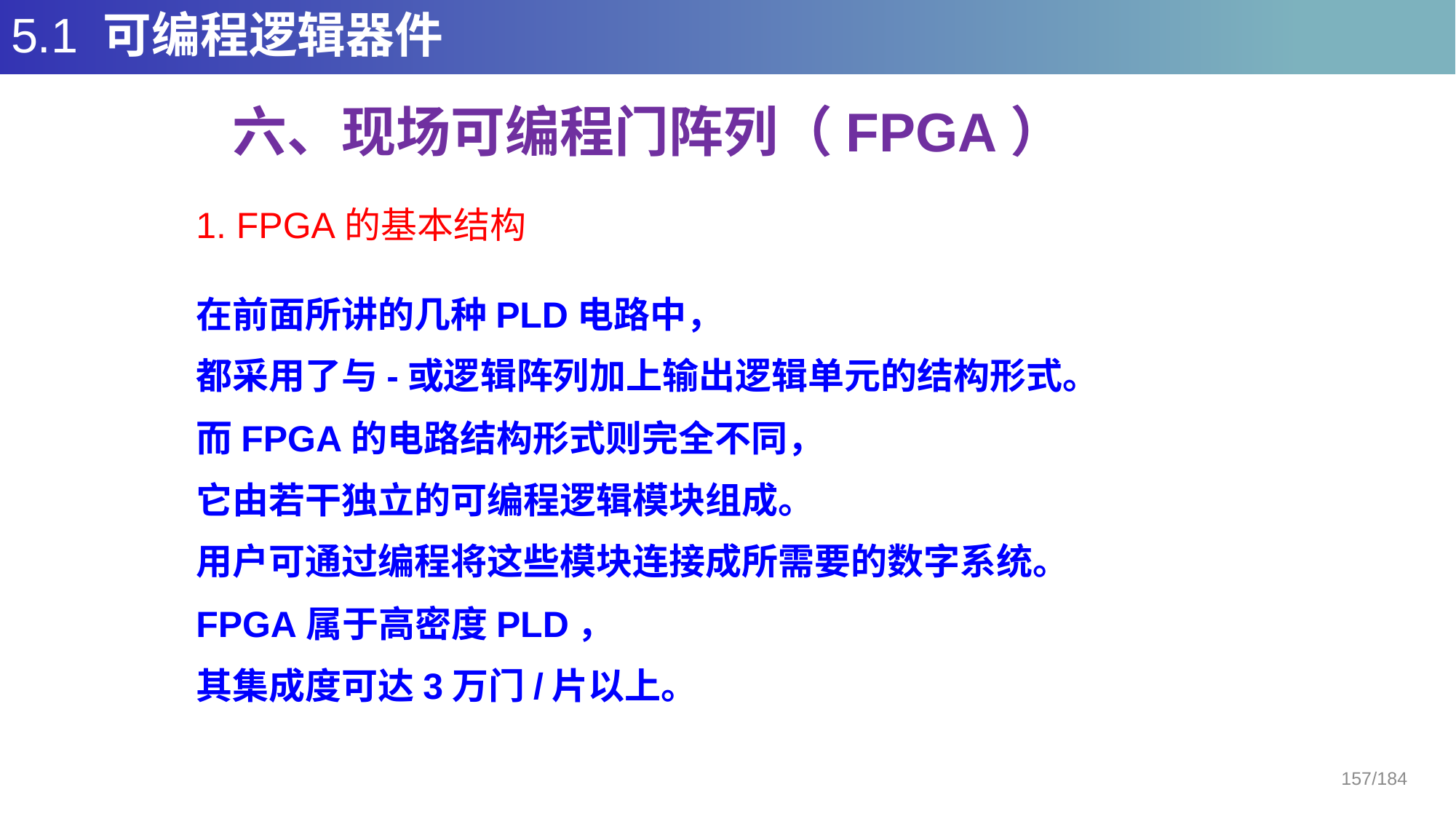

# 5.1 可编程逻辑器件
六、现场可编程门阵列（FPGA）
1. FPGA的基本结构
在前面所讲的几种PLD电路中，
都采用了与-或逻辑阵列加上输出逻辑单元的结构形式。
而FPGA的电路结构形式则完全不同，
它由若干独立的可编程逻辑模块组成。
用户可通过编程将这些模块连接成所需要的数字系统。
FPGA属于高密度PLD，
其集成度可达3万门/片以上。
157/184